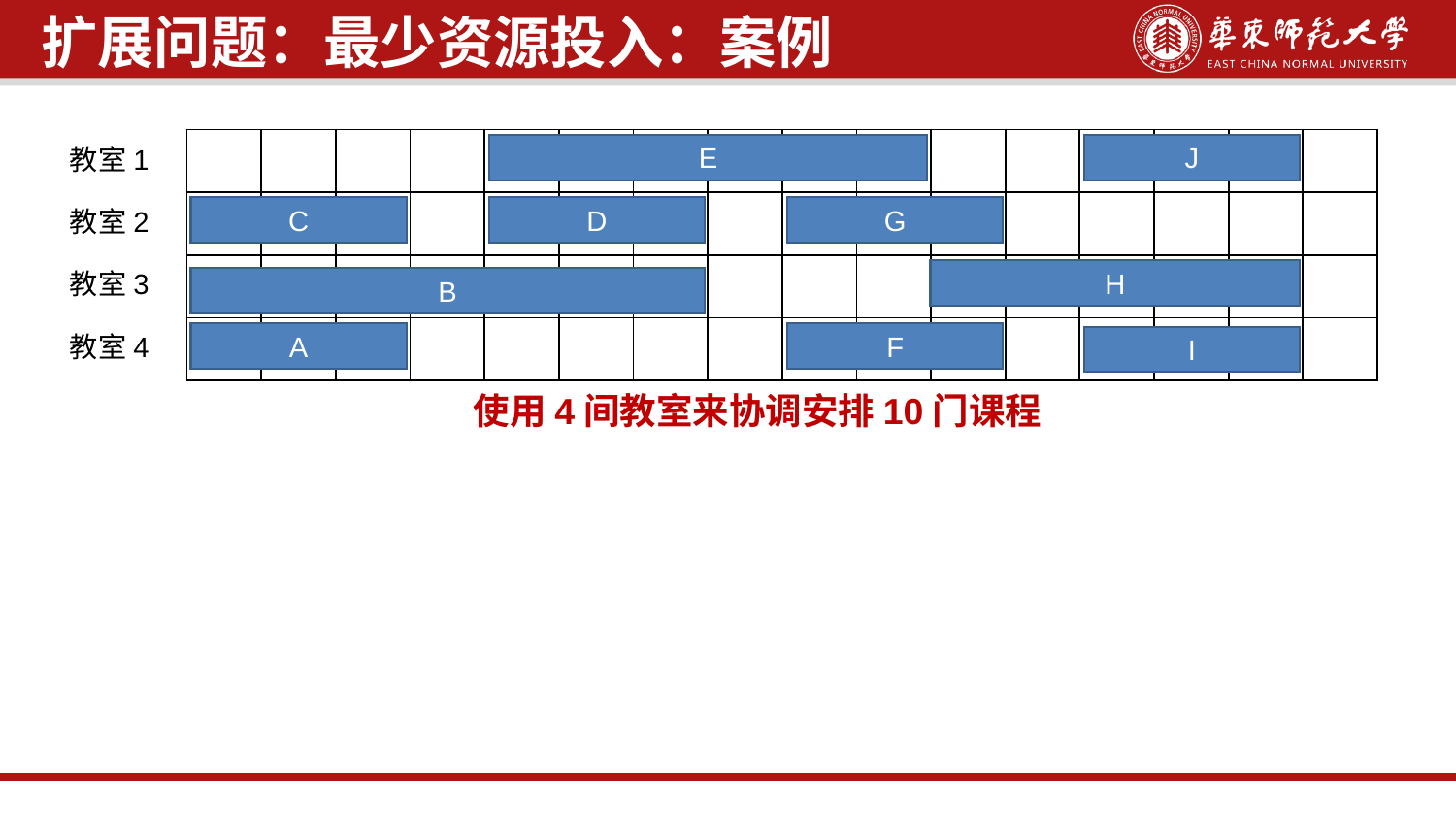

13
扩展问题：最少资源投入：案例
|  |  |  |  |  |  |  |  |  |  |  |  |  |  |  |  |
| --- | --- | --- | --- | --- | --- | --- | --- | --- | --- | --- | --- | --- | --- | --- | --- |
|  |  |  |  |  |  |  |  |  |  |  |  |  |  |  |  |
|  |  |  |  |  |  |  |  |  |  |  |  |  |  |  |  |
|  |  |  |  |  |  |  |  |  |  |  |  |  |  |  |  |
教室1
E
J
教室2
C
D
G
教室3
H
B
教室4
A
F
I
使用4间教室来协调安排10门课程